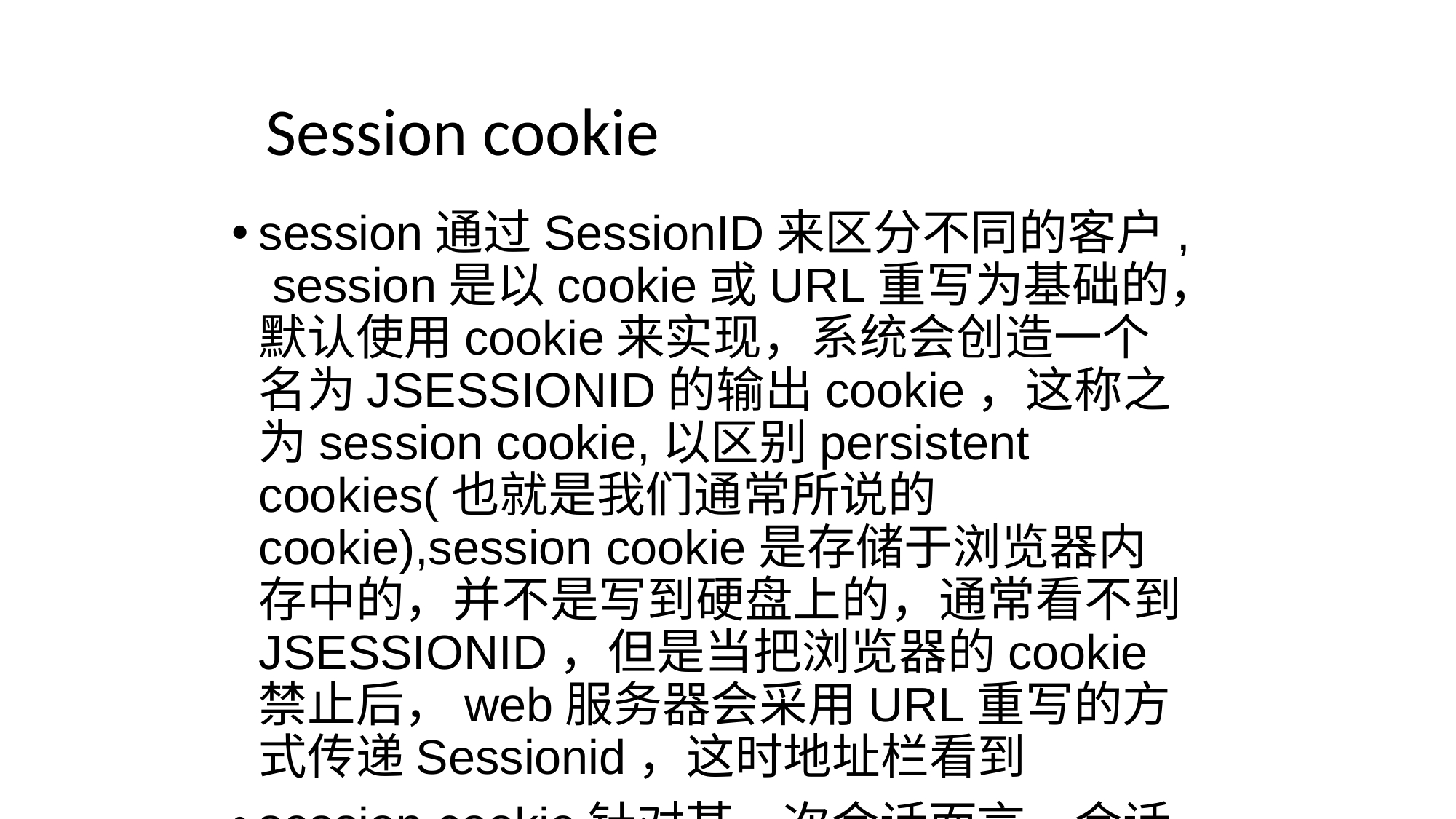

# Session cookie
session通过SessionID来区分不同的客户, session是以cookie或URL重写为基础的，默认使用cookie来实现，系统会创造一个名为JSESSIONID的输出cookie，这称之为session cookie,以区别persistent cookies(也就是我们通常所说的cookie),session cookie是存储于浏览器内存中的，并不是写到硬盘上的，通常看不到JSESSIONID，但是当把浏览器的cookie禁止后，web服务器会采用URL重写的方式传递Sessionid，这时地址栏看到
session cookie针对某一次会话而言，会话结束session cookie也就随着消失了，而persistent cookie只是存在于客户端硬盘上的一段文本。
关闭浏览器，只会是浏览器端内存里的session cookie消失，但不会使保存在服务器端的session对象消失，同样也不会使已经保存到硬盘上的持久化cookie消失。